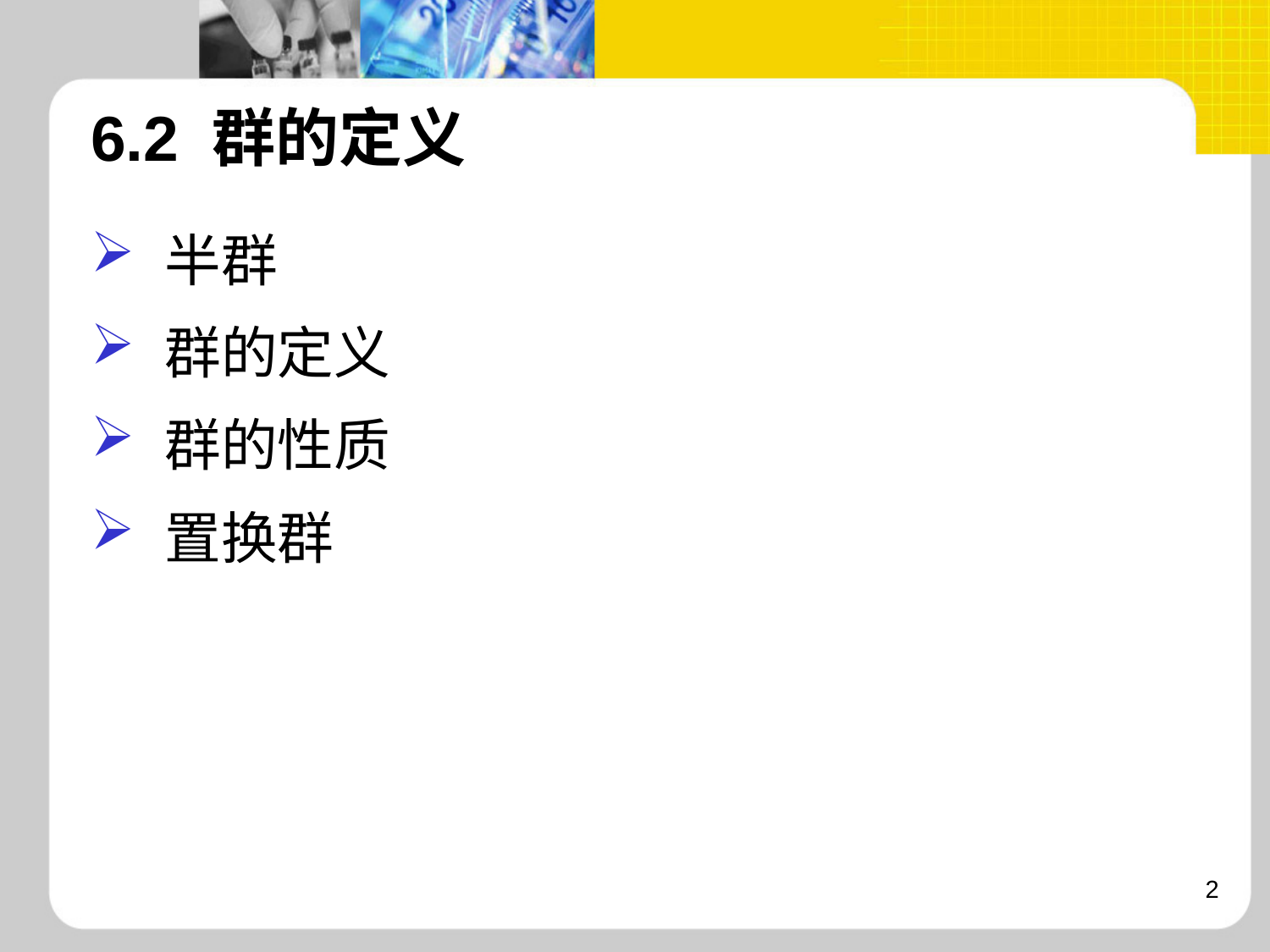

# 6.2 群的定义
 半群
 群的定义
 群的性质
 置换群
2